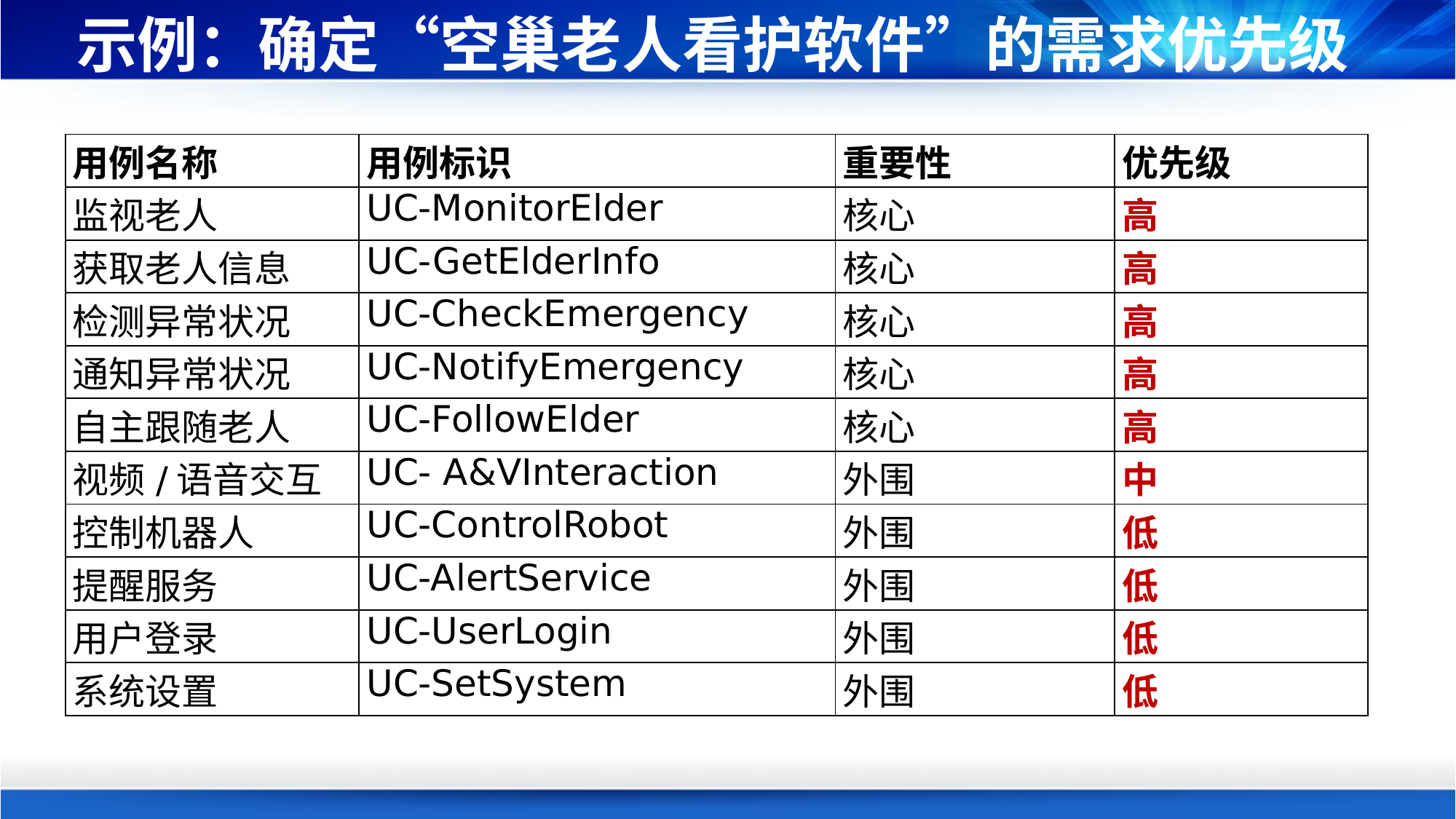

# 示例：确定“空巢老人看护软件”的需求优先级
| 用例名称 | 用例标识 | 重要性 | 优先级 |
| --- | --- | --- | --- |
| 监视老人 | UC-MonitorElder | 核心 | 高 |
| 获取老人信息 | UC-GetElderInfo | 核心 | 高 |
| 检测异常状况 | UC-CheckEmergency | 核心 | 高 |
| 通知异常状况 | UC-NotifyEmergency | 核心 | 高 |
| 自主跟随老人 | UC-FollowElder | 核心 | 高 |
| 视频/语音交互 | UC- A&VInteraction | 外围 | 中 |
| 控制机器人 | UC-ControlRobot | 外围 | 低 |
| 提醒服务 | UC-AlertService | 外围 | 低 |
| 用户登录 | UC-UserLogin | 外围 | 低 |
| 系统设置 | UC-SetSystem | 外围 | 低 |